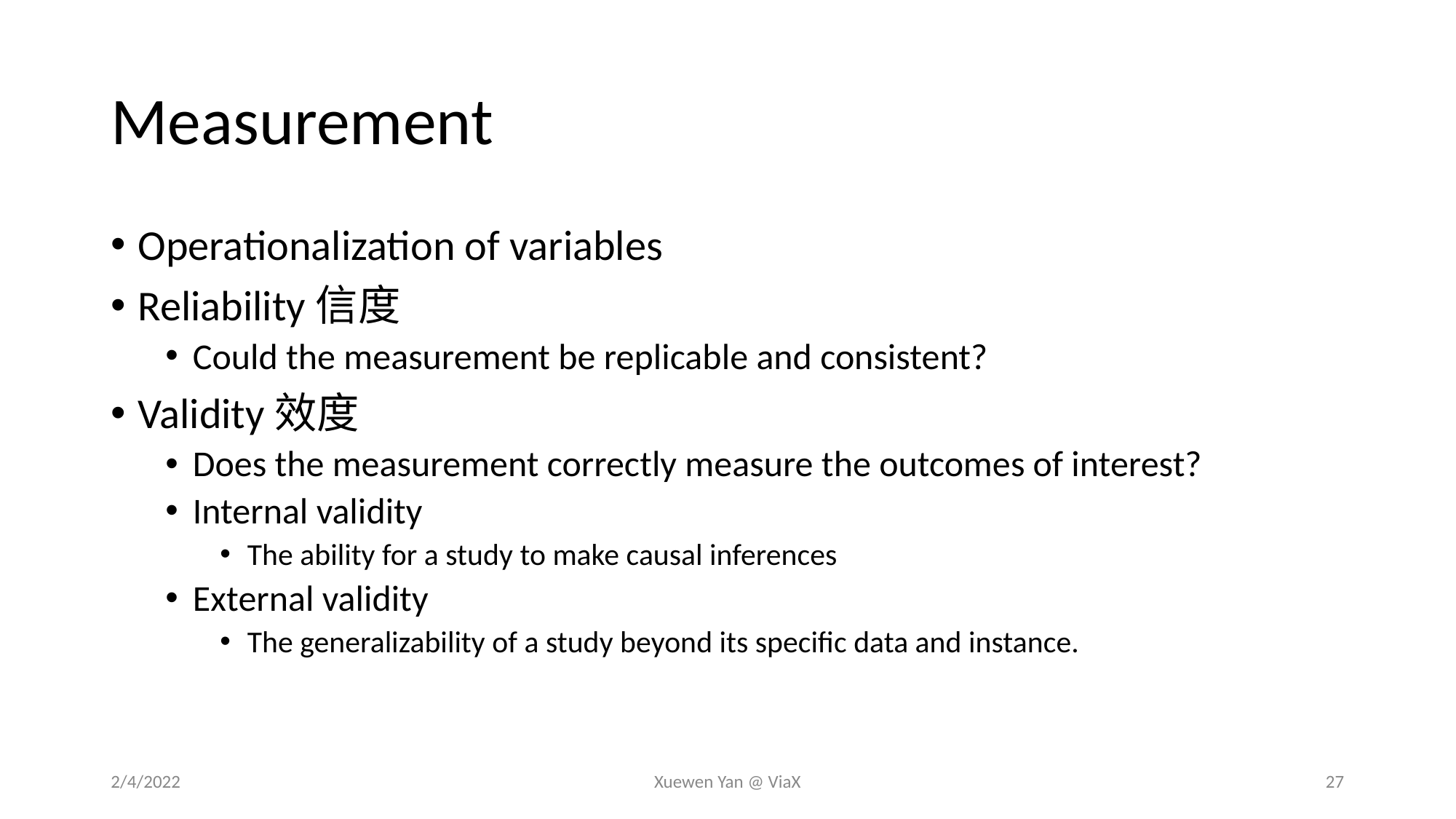

# Measurement
Operationalization of variables
Reliability信度
Could the measurement be replicable and consistent?
Validity效度
Does the measurement correctly measure the outcomes of interest?
Internal validity
The ability for a study to make causal inferences
External validity
The generalizability of a study beyond its specific data and instance.
2/4/2022
Xuewen Yan @ ViaX
27